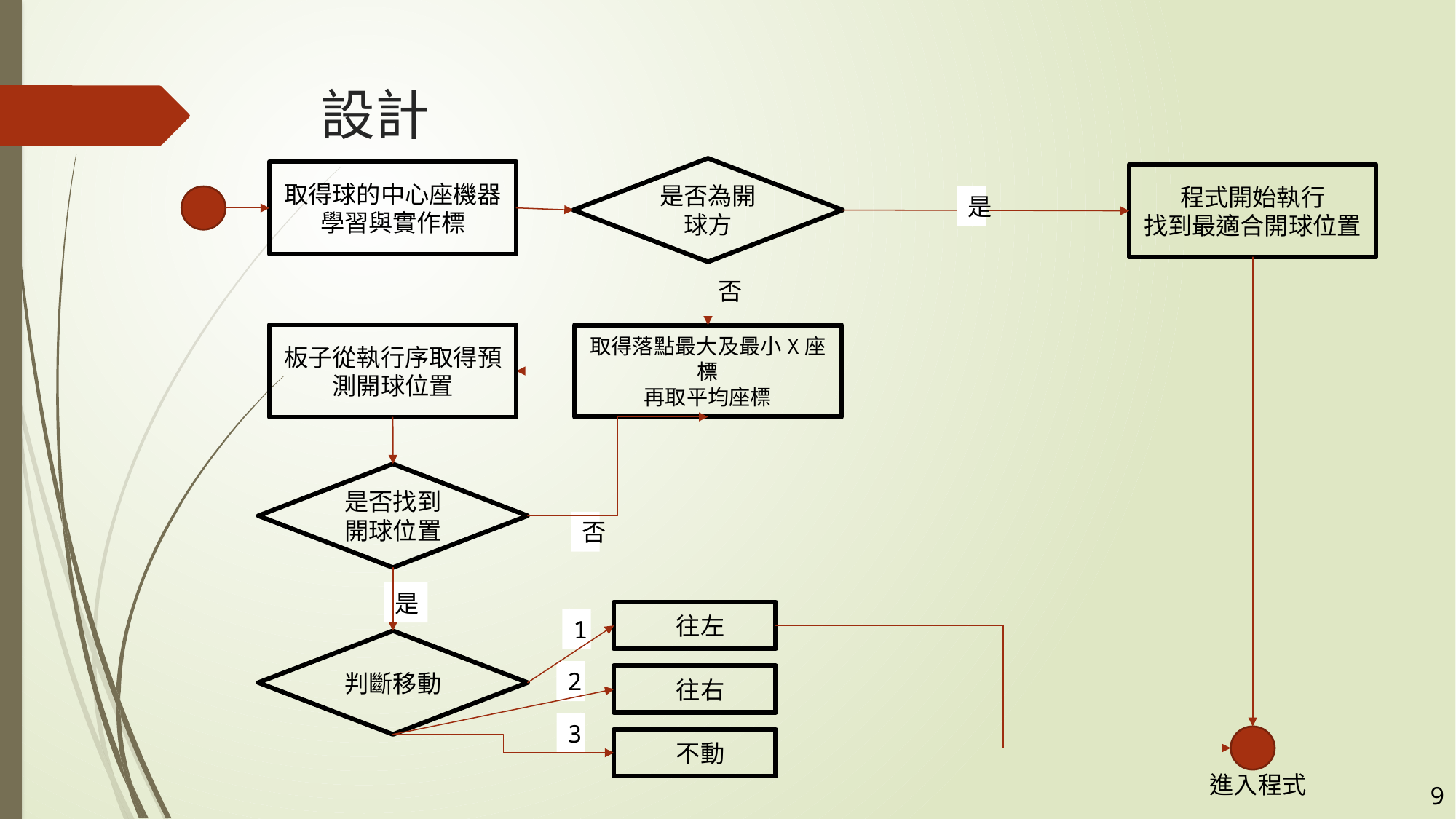

# 設計
是否為開球方
取得球的中心座機器學習與實作標
程式開始執行
找到最適合開球位置
是

否
板子從執行序取得預測開球位置
取得落點最大及最小X座標
再取平均座標
是否找到開球位置

是
否
 往左
1
判斷移動
2
 往右
3
 不動
進入程式
9